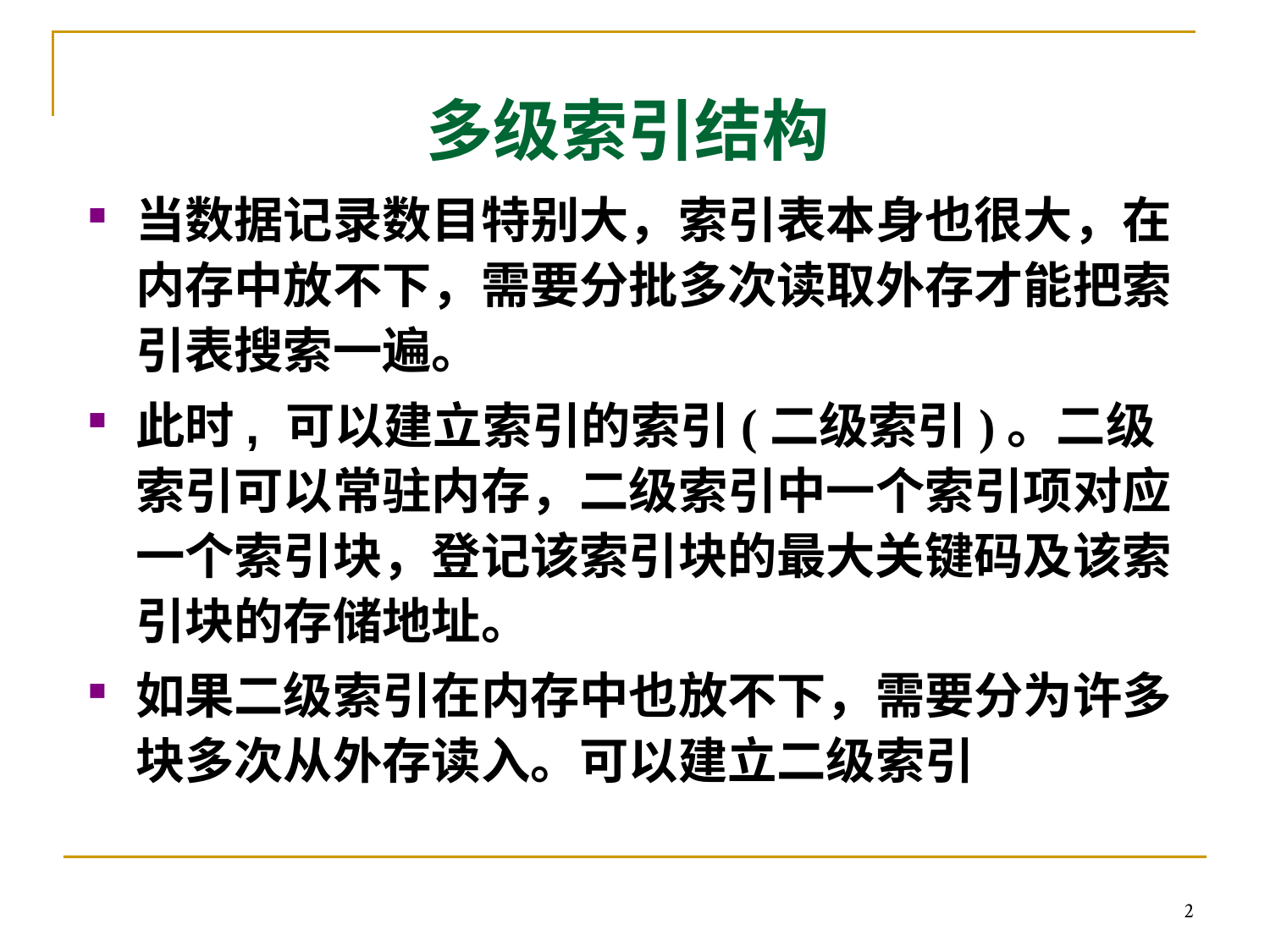

# 多级索引结构
当数据记录数目特别大，索引表本身也很大，在内存中放不下，需要分批多次读取外存才能把索引表搜索一遍。
此时, 可以建立索引的索引(二级索引)。二级索引可以常驻内存，二级索引中一个索引项对应一个索引块，登记该索引块的最大关键码及该索引块的存储地址。
如果二级索引在内存中也放不下，需要分为许多块多次从外存读入。可以建立二级索引
2